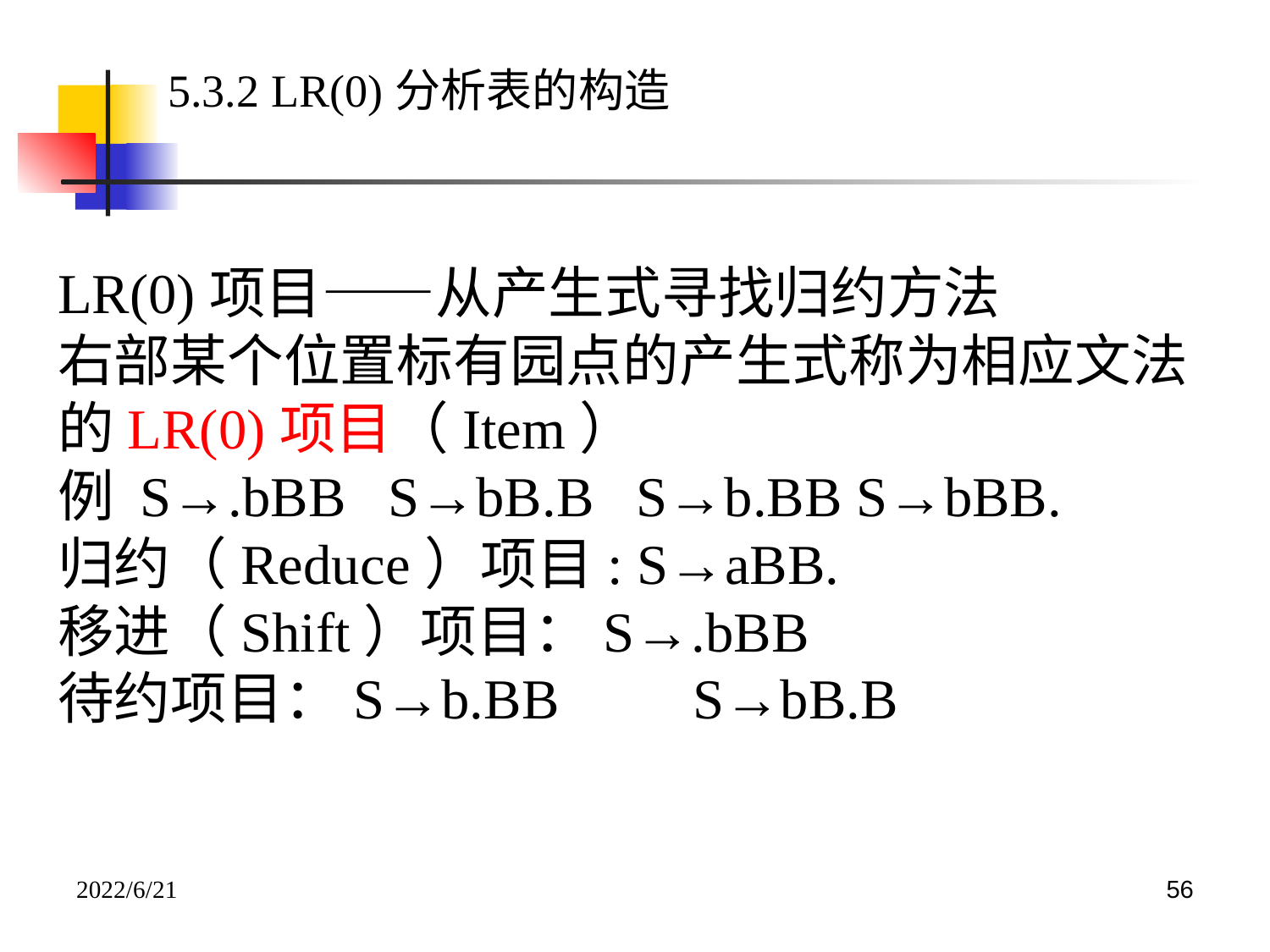

5.3.2 LR(0)分析表的构造
LR(0)项目——从产生式寻找归约方法
右部某个位置标有园点的产生式称为相应文法的LR(0)项目（Item）
例 S→.bBB   S→bB.B   S→b.BB S→bBB.
归约（Reduce）项目: S→aBB.
移进（Shift）项目：S→.bBB
待约项目：S→b.BB 	S→bB.B
2022/6/21
56